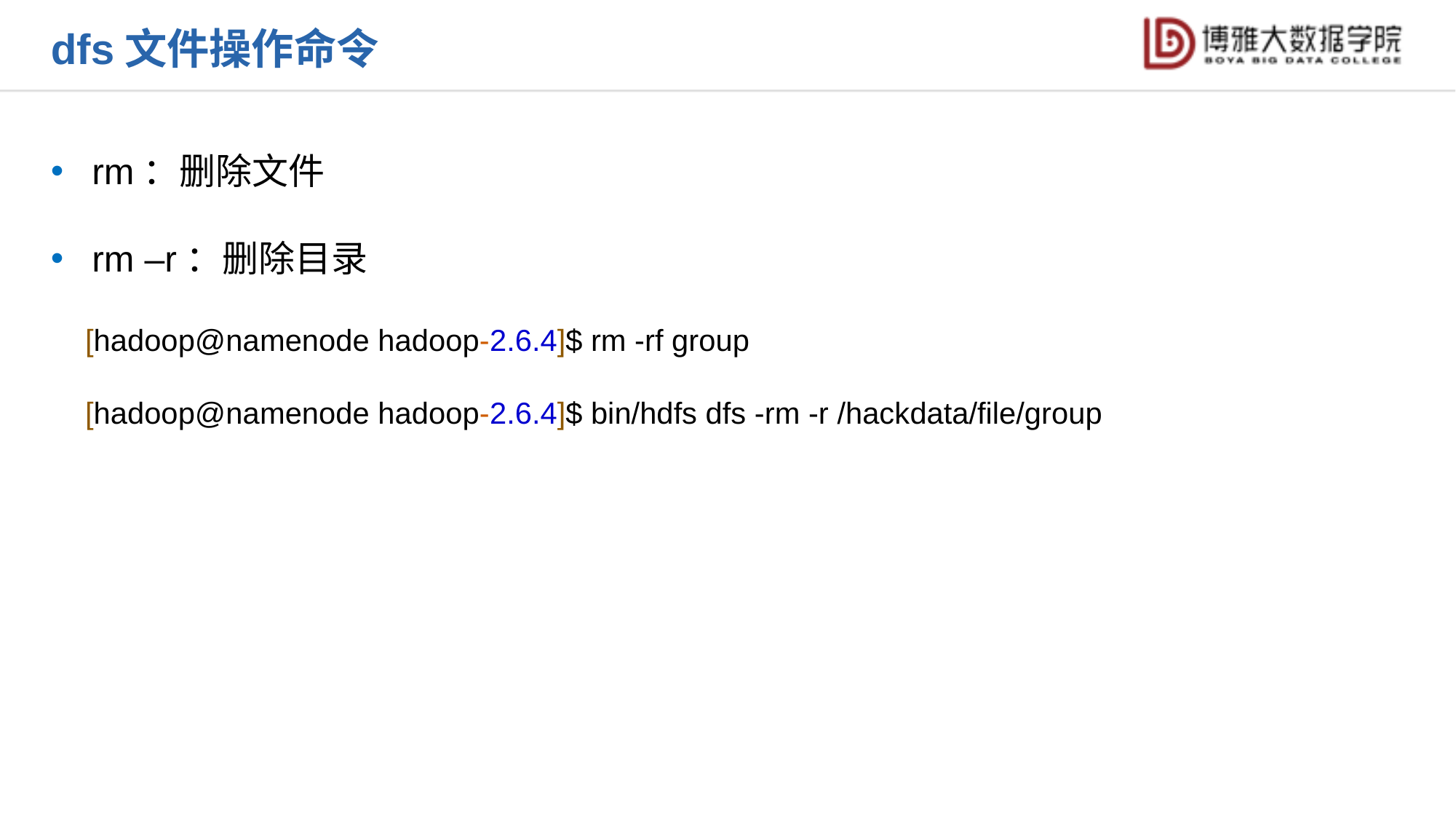

dfs文件操作命令

rm：删除文件

rm –r：删除目录

[hadoop@namenode hadoop-2.6.4]$ rm -rf group

[hadoop@namenode hadoop-2.6.4]$ bin/hdfs dfs -rm -r /hackdata/file/group